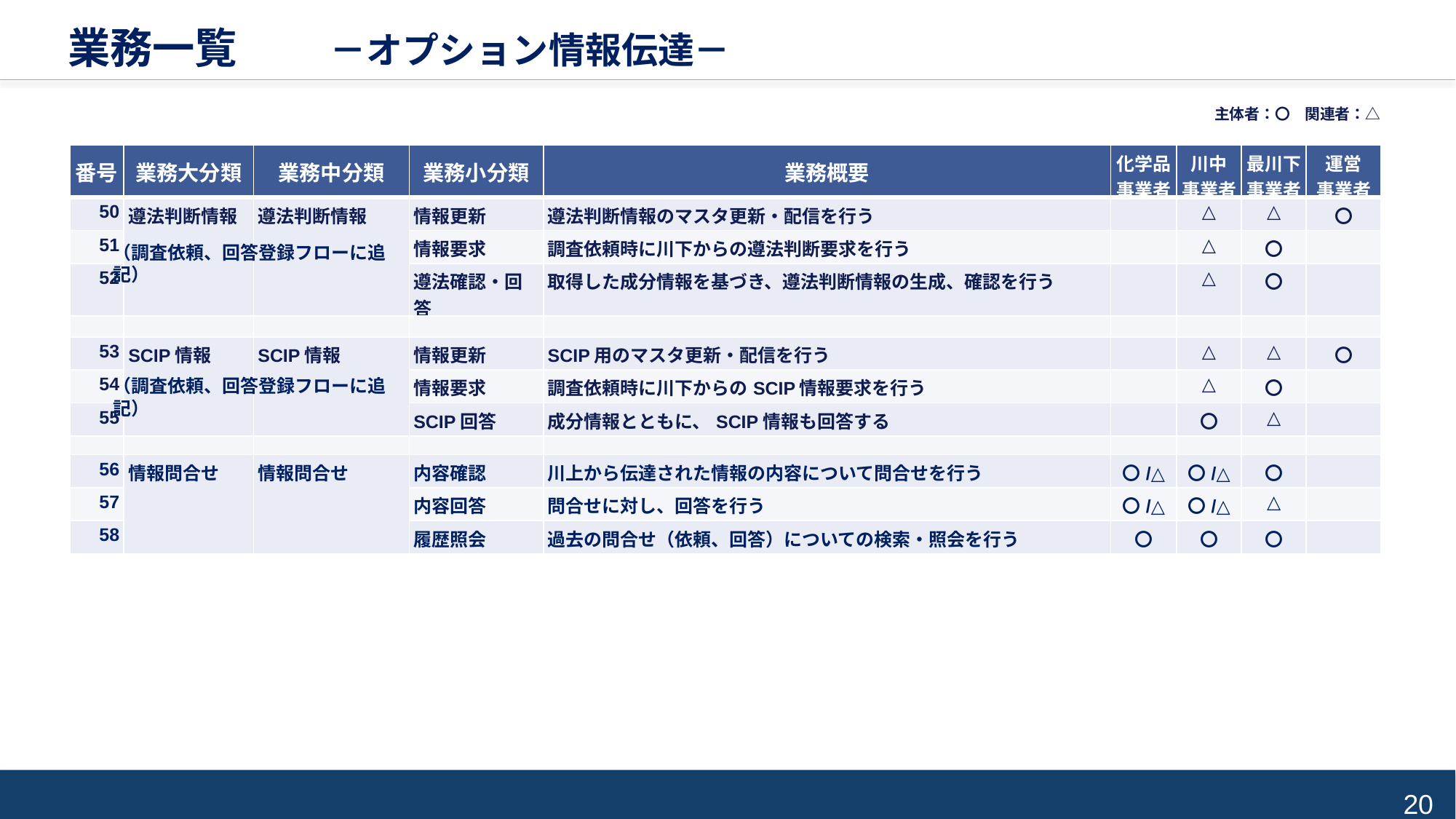

業務一覧　　 －オプション情報伝達－
主体者：〇　関連者：△
| 番号 | 業務大分類 | 業務中分類 | 業務小分類 | 業務概要 | 化学品 事業者 | 川中 事業者 | 最川下 事業者 | 運営 事業者 |
| --- | --- | --- | --- | --- | --- | --- | --- | --- |
| 50 | 遵法判断情報 | 遵法判断情報 | 情報更新 | 遵法判断情報のマスタ更新・配信を行う |  | △ | △ | 〇 |
| 51 |  |  | 情報要求 | 調査依頼時に川下からの遵法判断要求を行う |  | △ | 〇 |  |
| 52 |  |  | 遵法確認・回答 | 取得した成分情報を基づき、遵法判断情報の生成、確認を行う |  | △ | 〇 |  |
|  |  |  |  |  |  |  |  |  |
| 53 | SCIP情報 | SCIP情報 | 情報更新 | SCIP用のマスタ更新・配信を行う |  | △ | △ | 〇 |
| 54 |  |  | 情報要求 | 調査依頼時に川下からのSCIP情報要求を行う |  | △ | 〇 |  |
| 55 |  |  | SCIP回答 | 成分情報とともに、SCIP情報も回答する |  | 〇 | △ |  |
|  |  |  |  |  |  |  |  |  |
| 56 | 情報問合せ | 情報問合せ | 内容確認 | 川上から伝達された情報の内容について問合せを行う | 〇/△ | 〇/△ | 〇 |  |
| 57 |  |  | 内容回答 | 問合せに対し、回答を行う | 〇/△ | 〇/△ | △ |  |
| 58 |  |  | 履歴照会 | 過去の問合せ（依頼、回答）についての検索・照会を行う | 〇 | 〇 | 〇 |  |
（調査依頼、回答登録フローに追記）
（調査依頼、回答登録フローに追記）